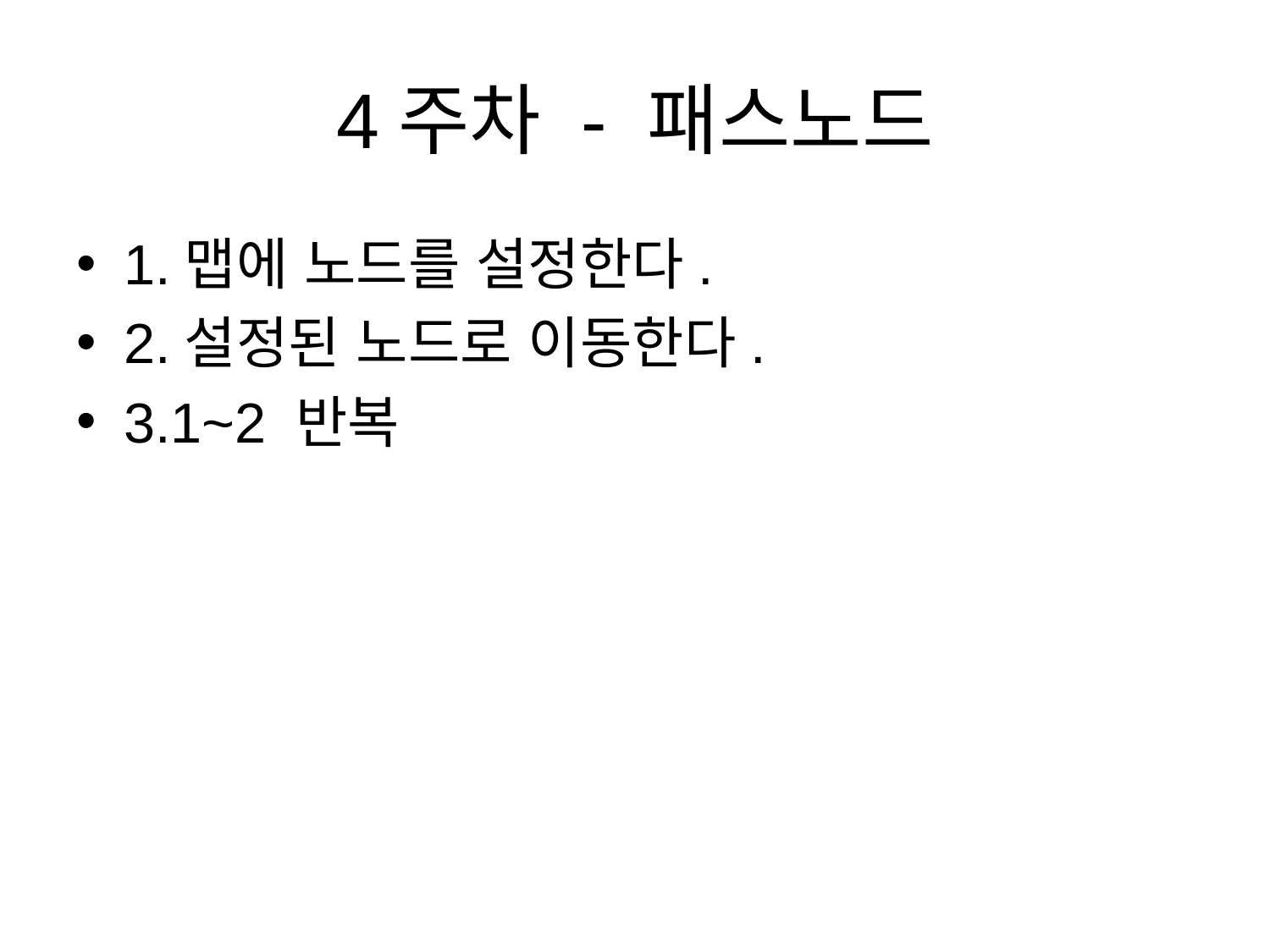

# 4주차 - 패스노드
1.맵에 노드를 설정한다.
2.설정된 노드로 이동한다.
3.1~2 반복